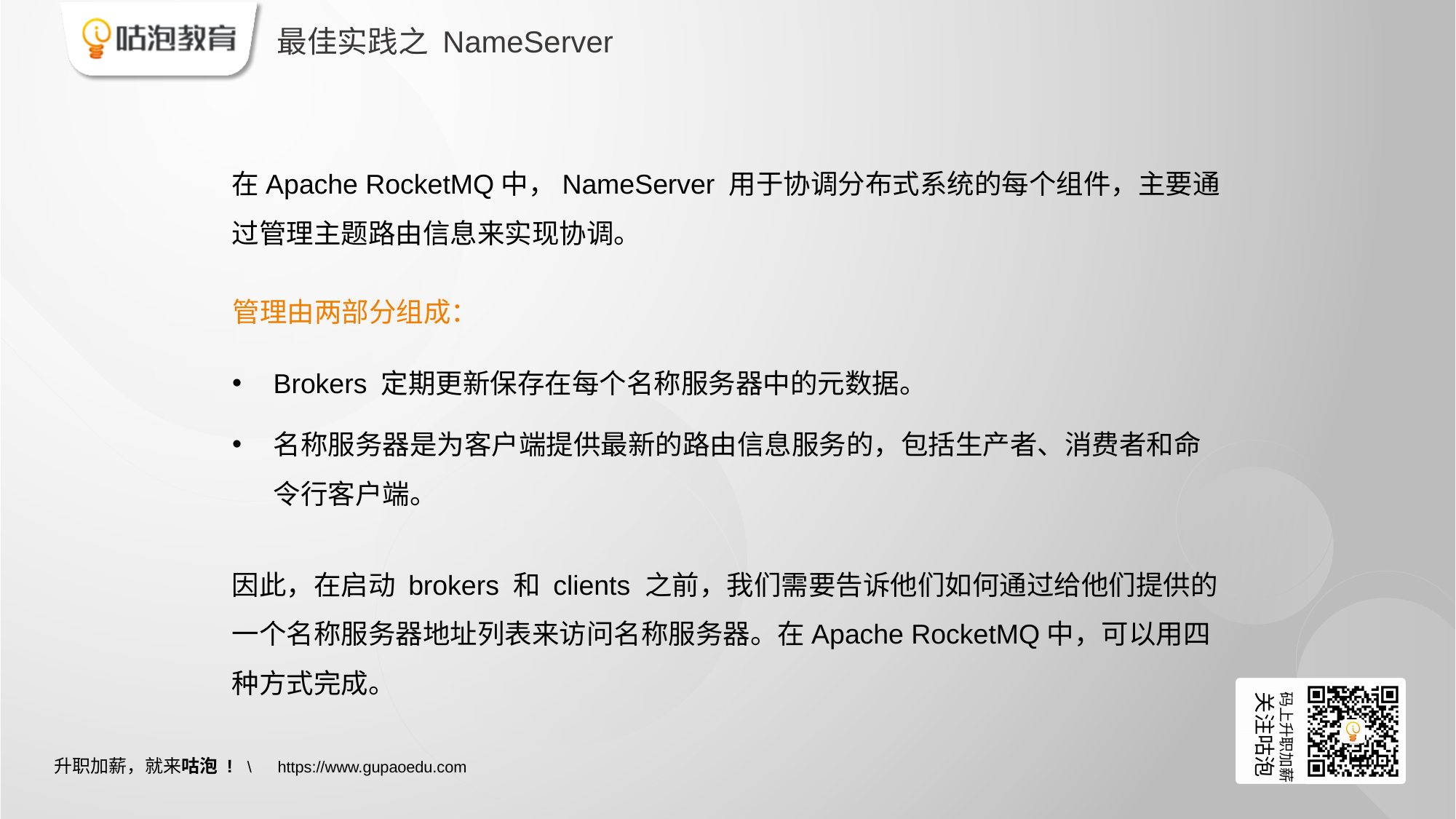

# 最佳实践之 NameServer
在Apache RocketMQ中，NameServer 用于协调分布式系统的每个组件，主要通过管理主题路由信息来实现协调。
管理由两部分组成：
Brokers 定期更新保存在每个名称服务器中的元数据。
名称服务器是为客户端提供最新的路由信息服务的，包括生产者、消费者和命令行客户端。
因此，在启动 brokers 和 clients 之前，我们需要告诉他们如何通过给他们提供的一个名称服务器地址列表来访问名称服务器。在Apache RocketMQ中，可以用四种方式完成。